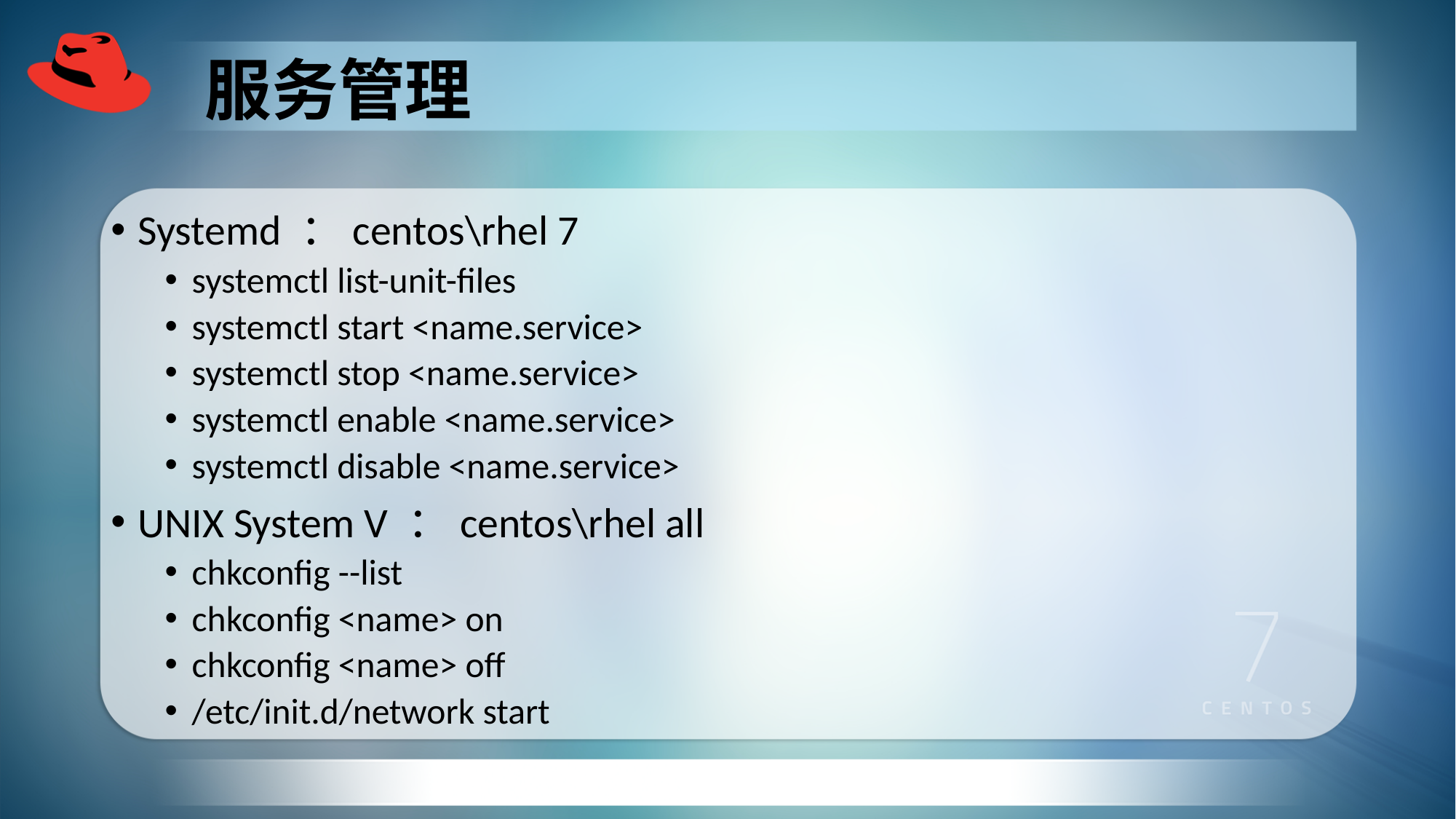

# 服务管理
Systemd ：centos\rhel 7
systemctl list-unit-files
systemctl start <name.service>
systemctl stop <name.service>
systemctl enable <name.service>
systemctl disable <name.service>
UNIX System V ：centos\rhel all
chkconfig --list
chkconfig <name> on
chkconfig <name> off
/etc/init.d/network start